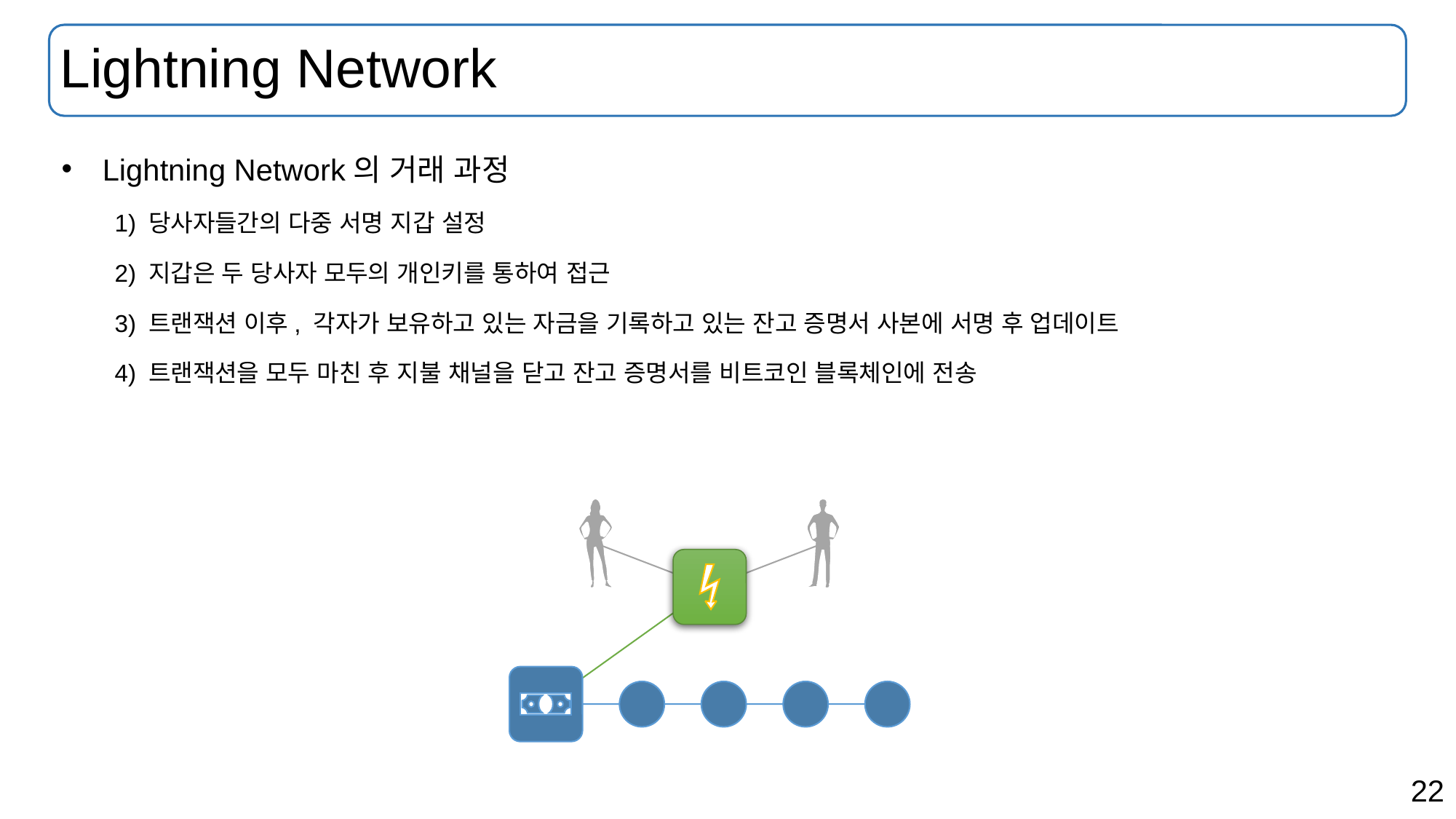

# Lightning Network
Lightning Network의 거래 과정
1) 당사자들간의 다중 서명 지갑 설정
2) 지갑은 두 당사자 모두의 개인키를 통하여 접근
3) 트랜잭션 이후, 각자가 보유하고 있는 자금을 기록하고 있는 잔고 증명서 사본에 서명 후 업데이트
4) 트랜잭션을 모두 마친 후 지불 채널을 닫고 잔고 증명서를 비트코인 블록체인에 전송